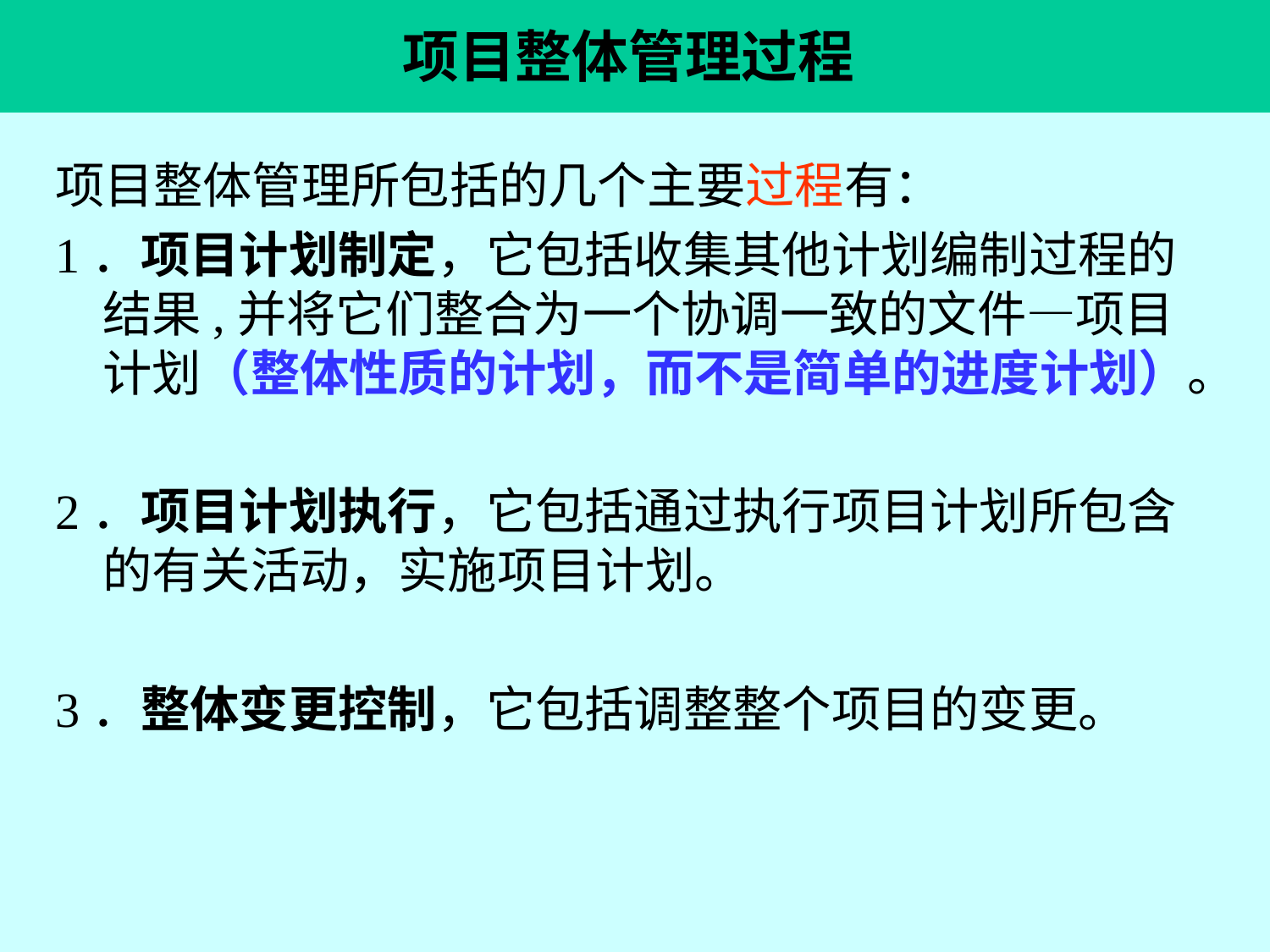

项目整体管理过程
项目整体管理所包括的几个主要过程有：
1．项目计划制定，它包括收集其他计划编制过程的结果,并将它们整合为一个协调一致的文件—项目计划（整体性质的计划，而不是简单的进度计划）。

2．项目计划执行，它包括通过执行项目计划所包含的有关活动，实施项目计划。

3．整体变更控制，它包括调整整个项目的变更。